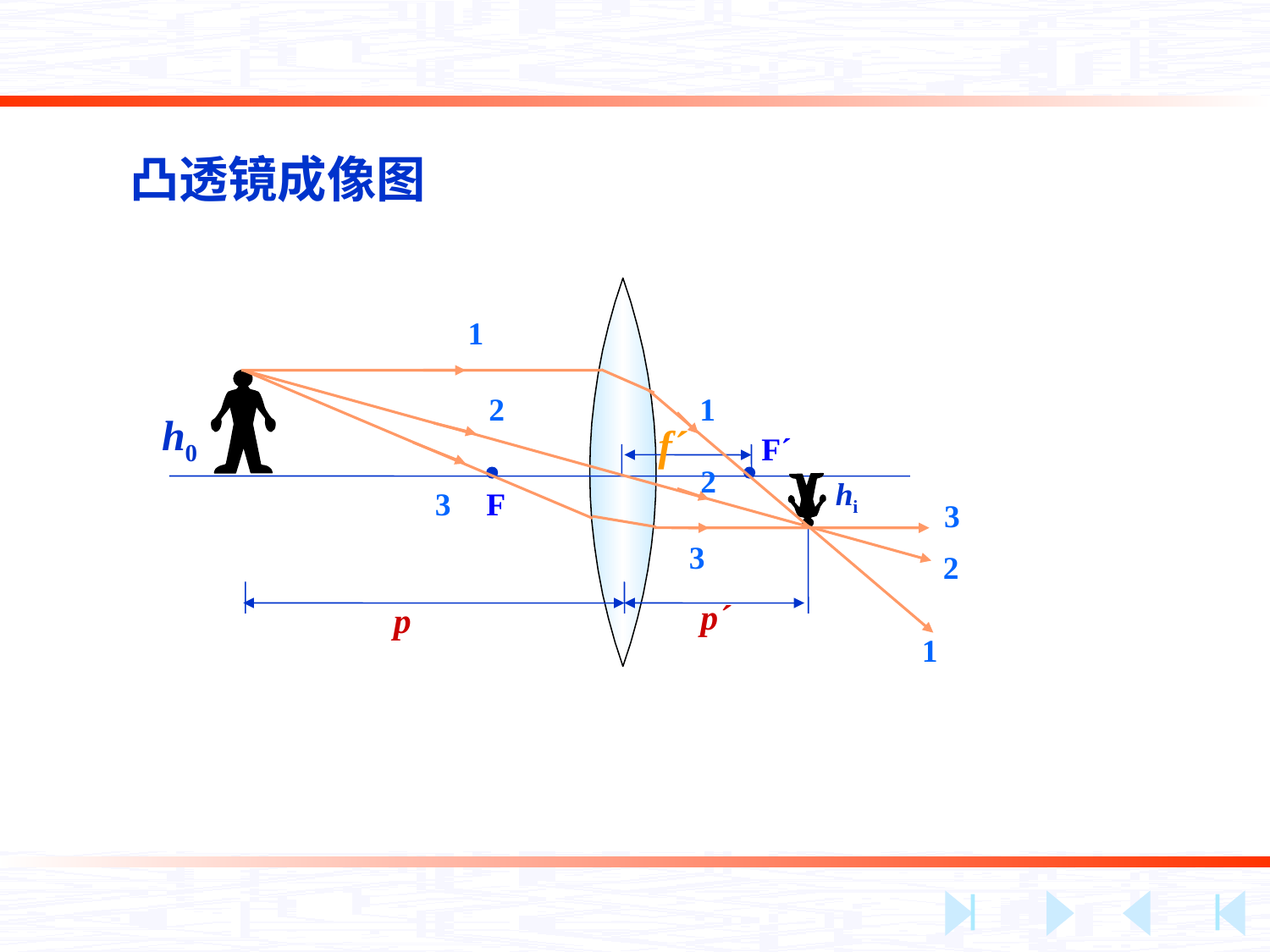

凸透镜成像图

1

1

1

2
2
2

3
3
3
h0
f´
F´

hi

F

p´

p

8